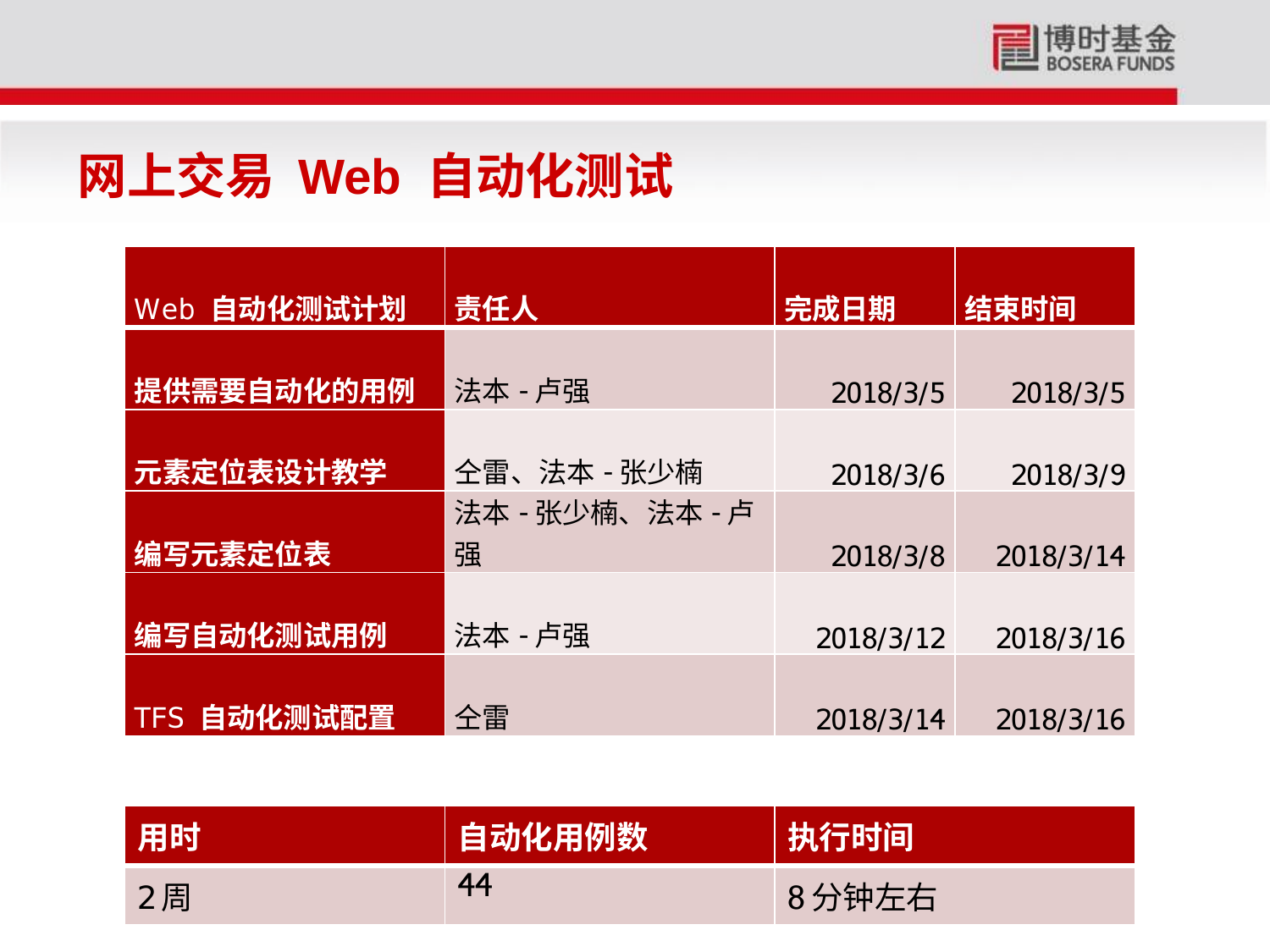

# 网上交易 Web 自动化测试

| Web 自动化测试计划 | 责任人 | 完成日期 | 结束时间 |
| --- | --- | --- | --- |
| 提供需要自动化的用例 | 法本-卢强 | 2018/3/5 | 2018/3/5 |
| 元素定位表设计教学 | 仝雷、法本-张少楠 | 2018/3/6 | 2018/3/9 |
| 编写元素定位表 | 法本-张少楠、法本-卢强 | 2018/3/8 | 2018/3/14 |
| 编写自动化测试用例 | 法本-卢强 | 2018/3/12 | 2018/3/16 |
| TFS 自动化测试配置 | 仝雷 | 2018/3/14 | 2018/3/16 |
| 用时 | 自动化用例数 | 执行时间 |
| --- | --- | --- |
| 2周 | 44 | 8分钟左右 |